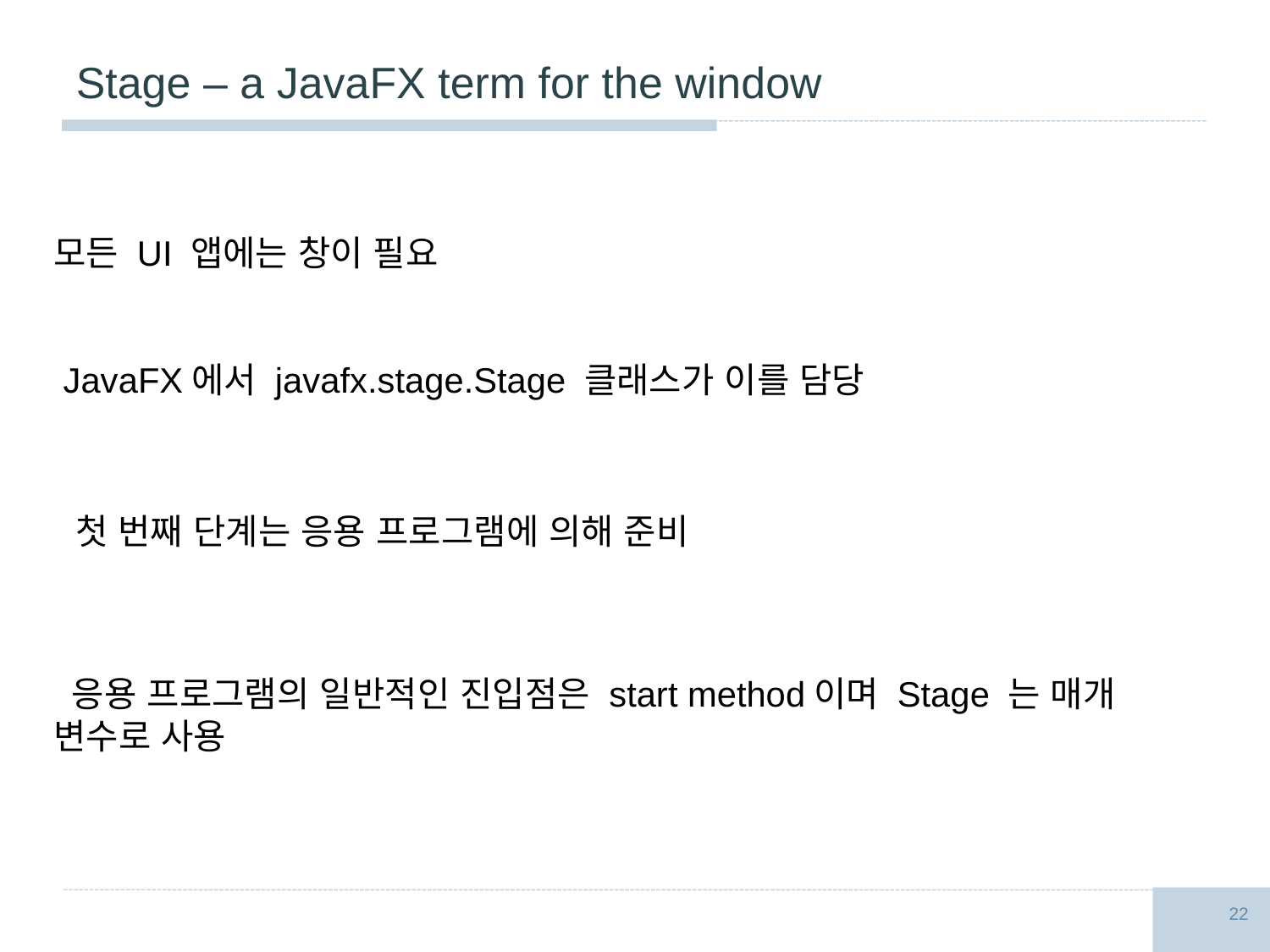

# Stage – a JavaFX term for the window
모든 UI 앱에는 창이 필요

 JavaFX에서 javafx.stage.Stage 클래스가 이를 담당
첫 번째 단계는 응용 프로그램에 의해 준비
 응용 프로그램의 일반적인 진입점은 start method이며 Stage 는 매개 변수로 사용